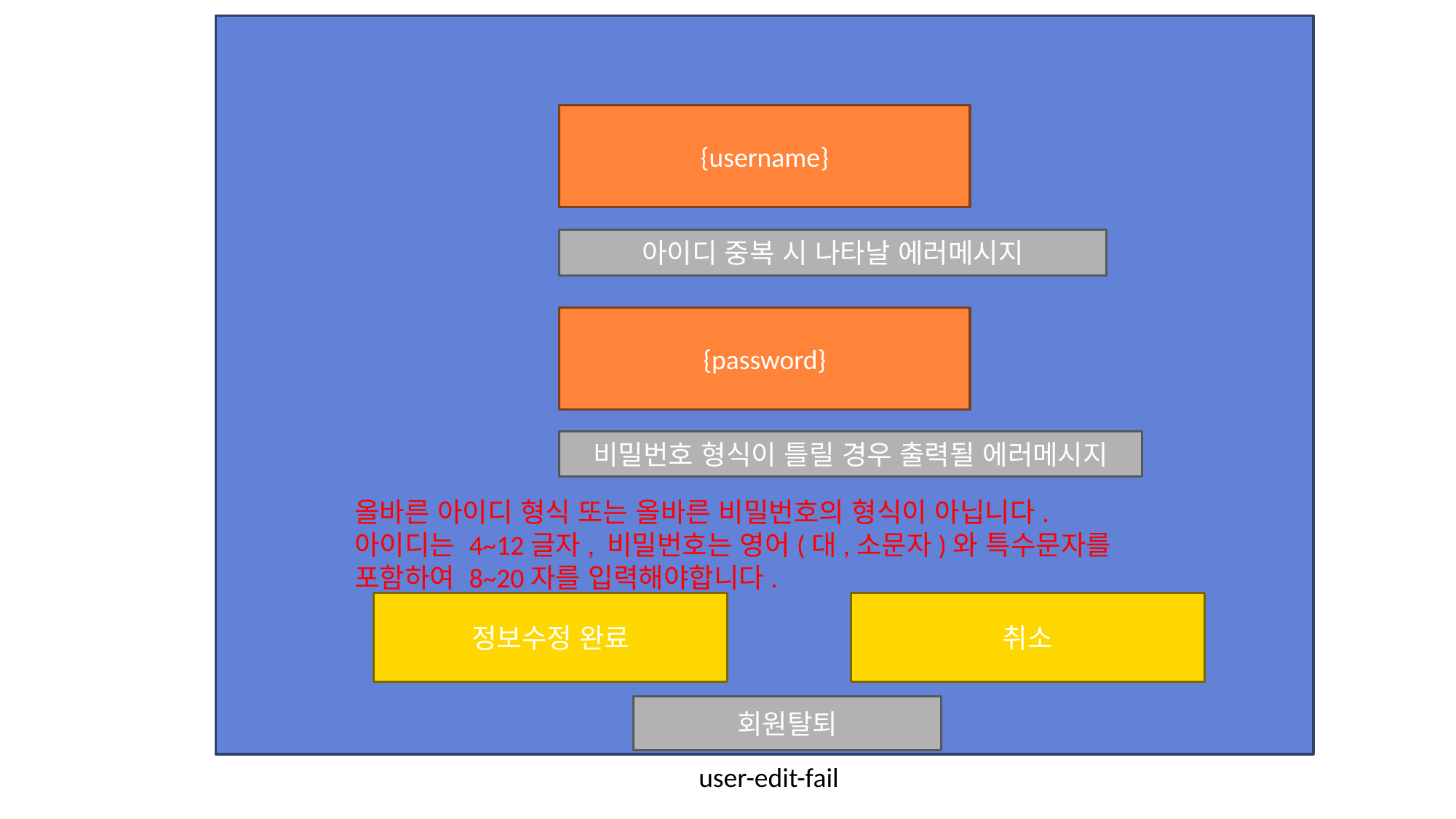

{username}
아이디 중복 시 나타날 에러메시지
{password}
비밀번호 형식이 틀릴 경우 출력될 에러메시지
올바른 아이디 형식 또는 올바른 비밀번호의 형식이 아닙니다. 아이디는 4~12글자, 비밀번호는 영어(대,소문자)와 특수문자를 포함하여 8~20자를 입력해야합니다.
정보수정 완료
취소
회원탈퇴
user-edit-fail